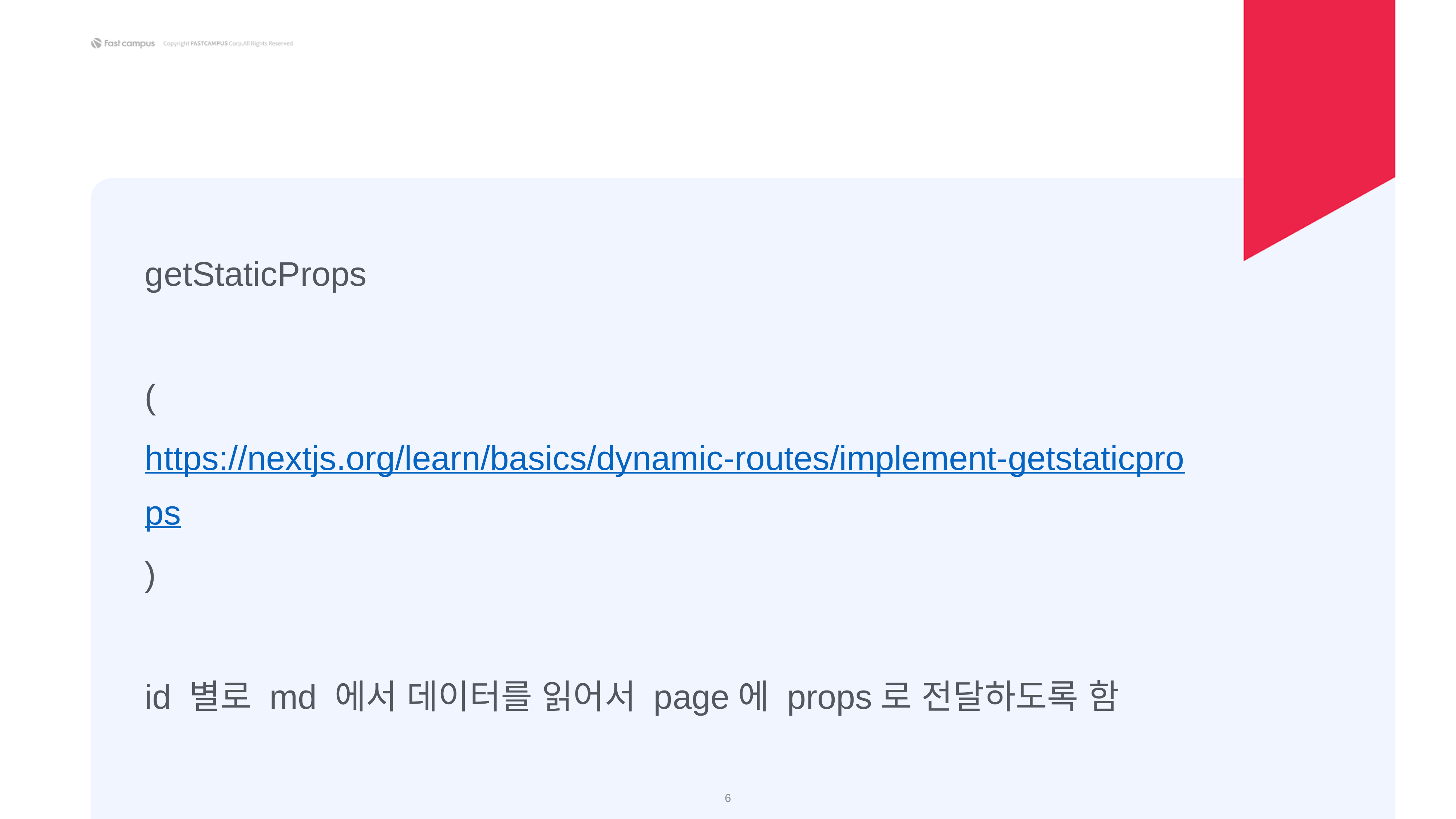

getStaticProps

(https://nextjs.org/learn/basics/dynamic-routes/implement-getstaticprops)

id 별로 md 에서 데이터를 읽어서 page에 props로 전달하도록 함

6